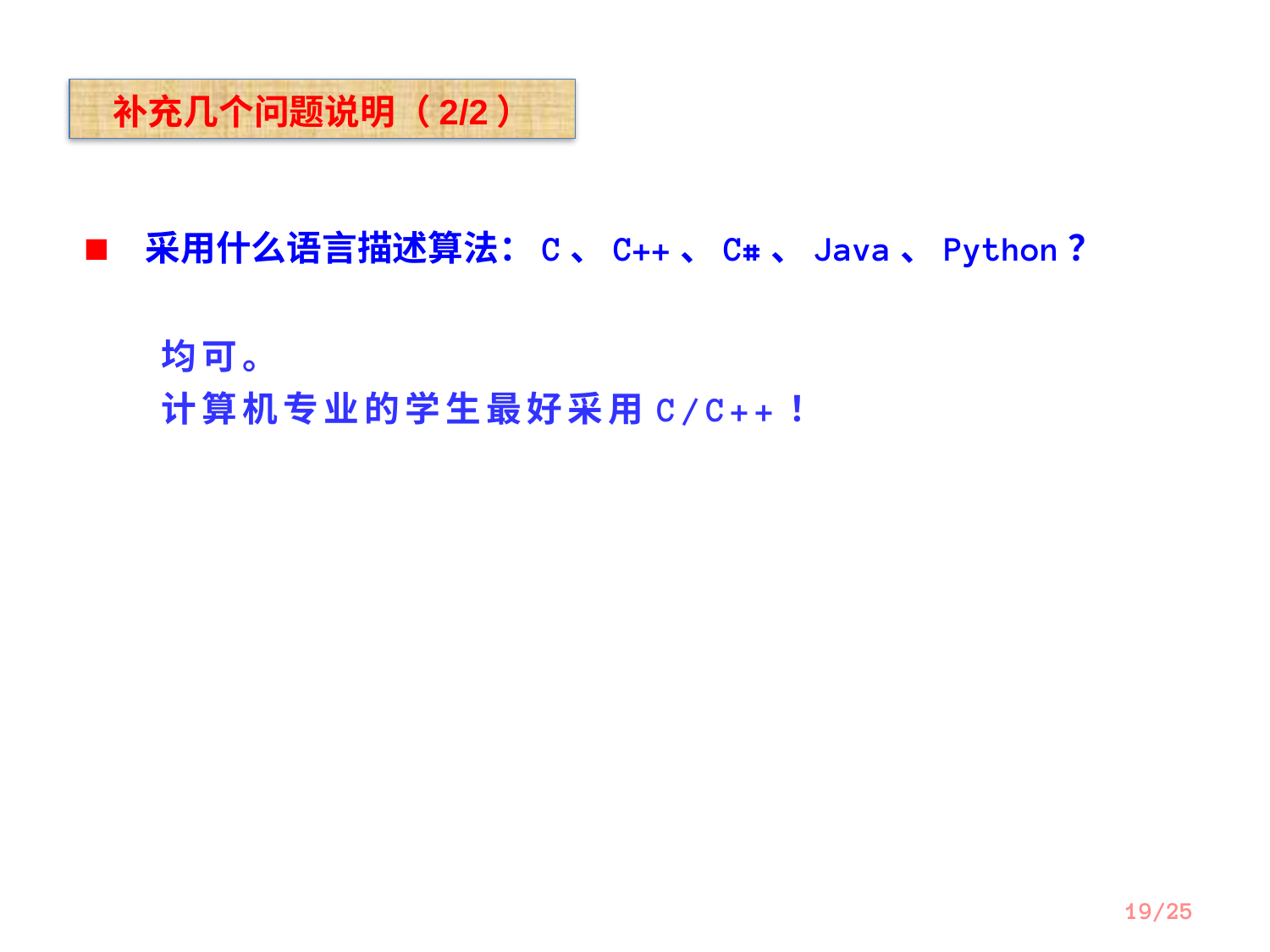

补充几个问题说明（2/2）
采用什么语言描述算法：C、C++、C#、Java、Python？
均可。
计算机专业的学生最好采用C/C++！
19/25